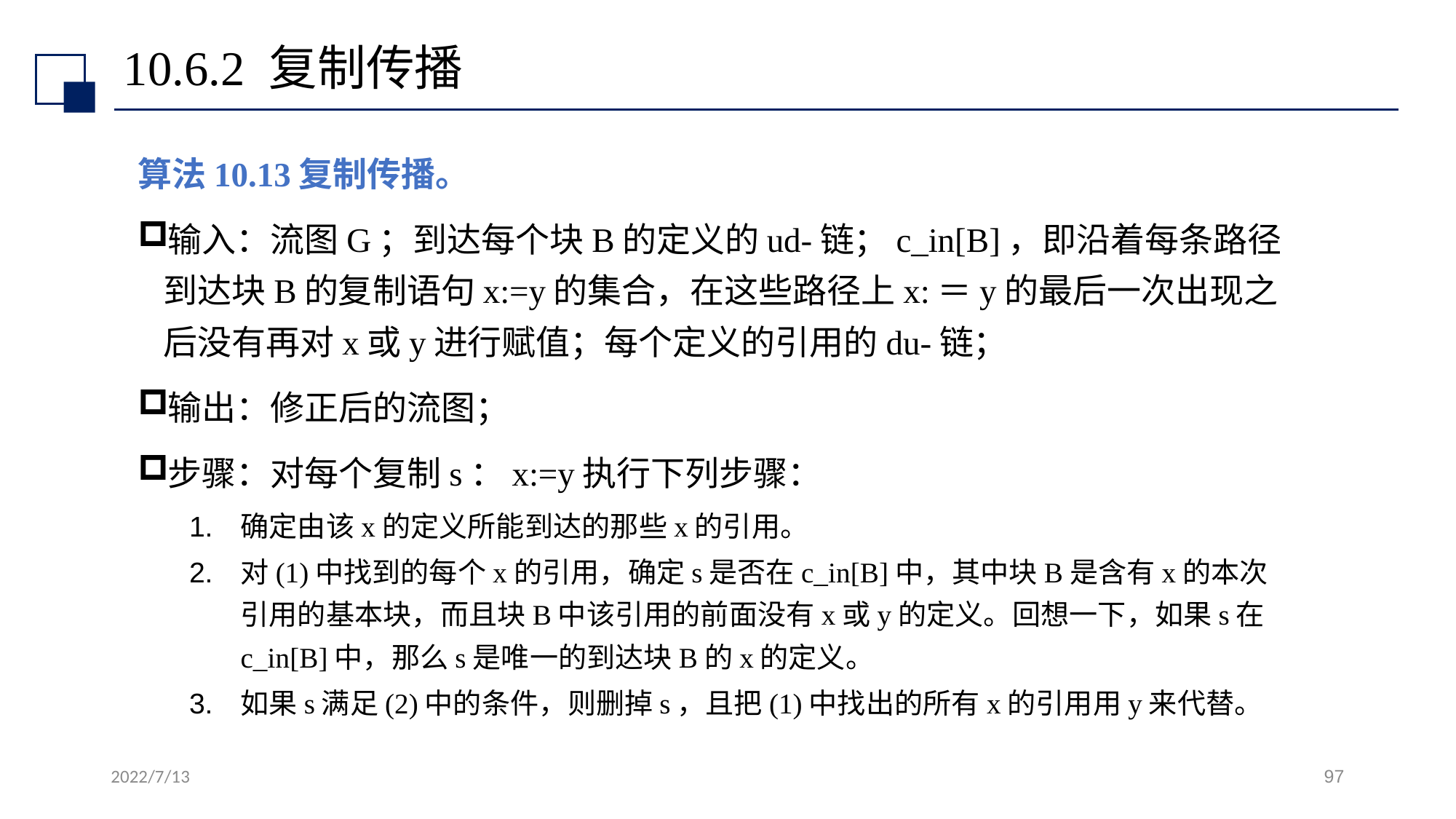

# 10.6.2 复制传播
算法10.13复制传播。
输入：流图G；到达每个块B的定义的ud-链；c_in[B]，即沿着每条路径到达块B的复制语句x:=y的集合，在这些路径上x:＝y的最后一次出现之后没有再对x或y进行赋值；每个定义的引用的du-链；
输出：修正后的流图；
步骤：对每个复制s：x:=y执行下列步骤：
确定由该x的定义所能到达的那些x的引用。
对(1)中找到的每个x的引用，确定s是否在c_in[B]中，其中块B是含有x的本次引用的基本块，而且块B中该引用的前面没有x或y的定义。回想一下，如果s在c_in[B]中，那么s是唯一的到达块B的x的定义。
如果s满足(2)中的条件，则删掉s，且把(1)中找出的所有x的引用用y来代替。
2022/7/13
97